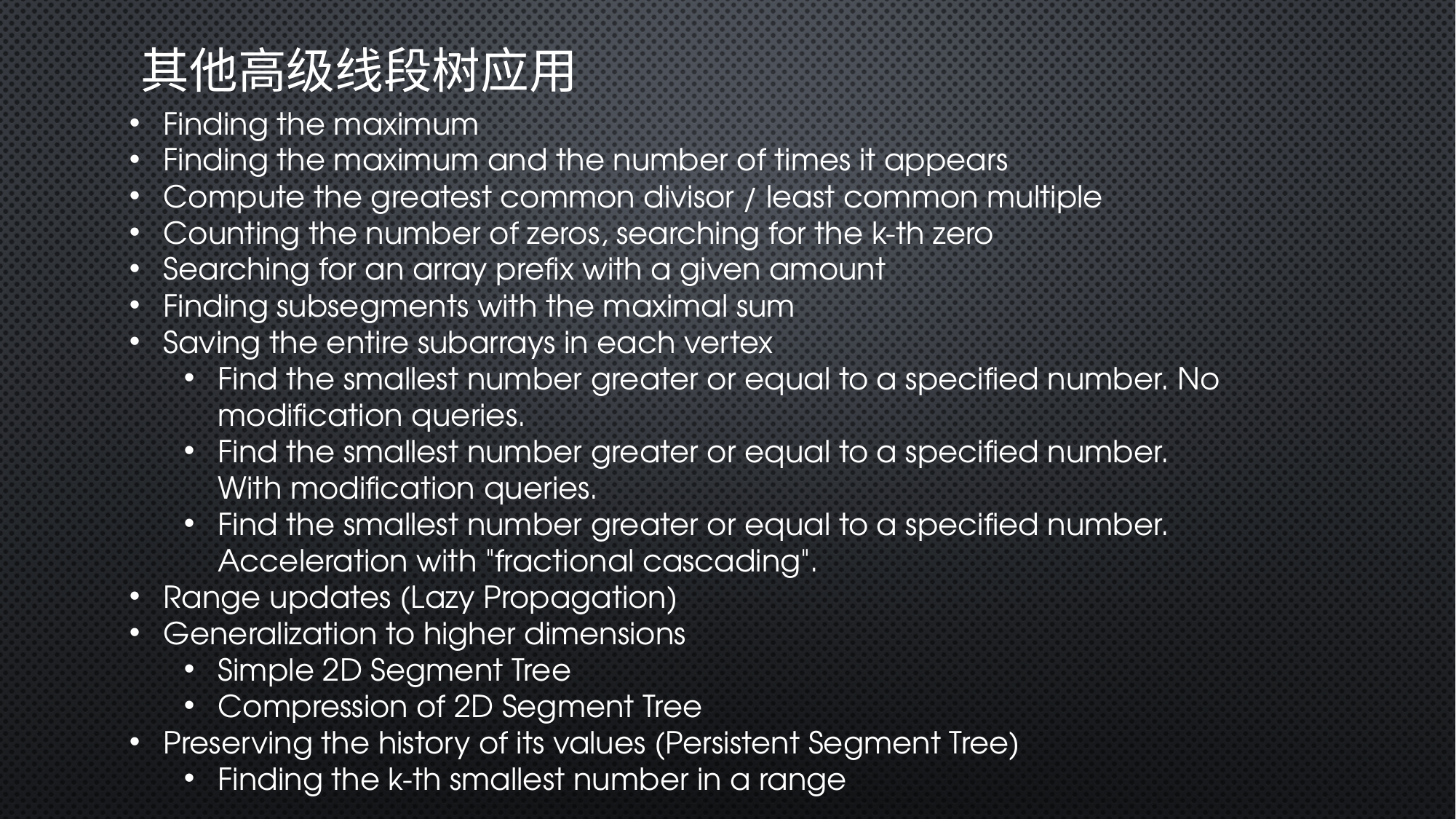

# 其他高级线段树应用
Finding the maximum
Finding the maximum and the number of times it appears
Compute the greatest common divisor / least common multiple
Counting the number of zeros, searching for the k-th zero
Searching for an array prefix with a given amount
Finding subsegments with the maximal sum
Saving the entire subarrays in each vertex
Find the smallest number greater or equal to a specified number. No modification queries.
Find the smallest number greater or equal to a specified number. With modification queries.
Find the smallest number greater or equal to a specified number. Acceleration with "fractional cascading".
Range updates (Lazy Propagation)
Generalization to higher dimensions
Simple 2D Segment Tree
Compression of 2D Segment Tree
Preserving the history of its values (Persistent Segment Tree)
Finding the k-th smallest number in a range